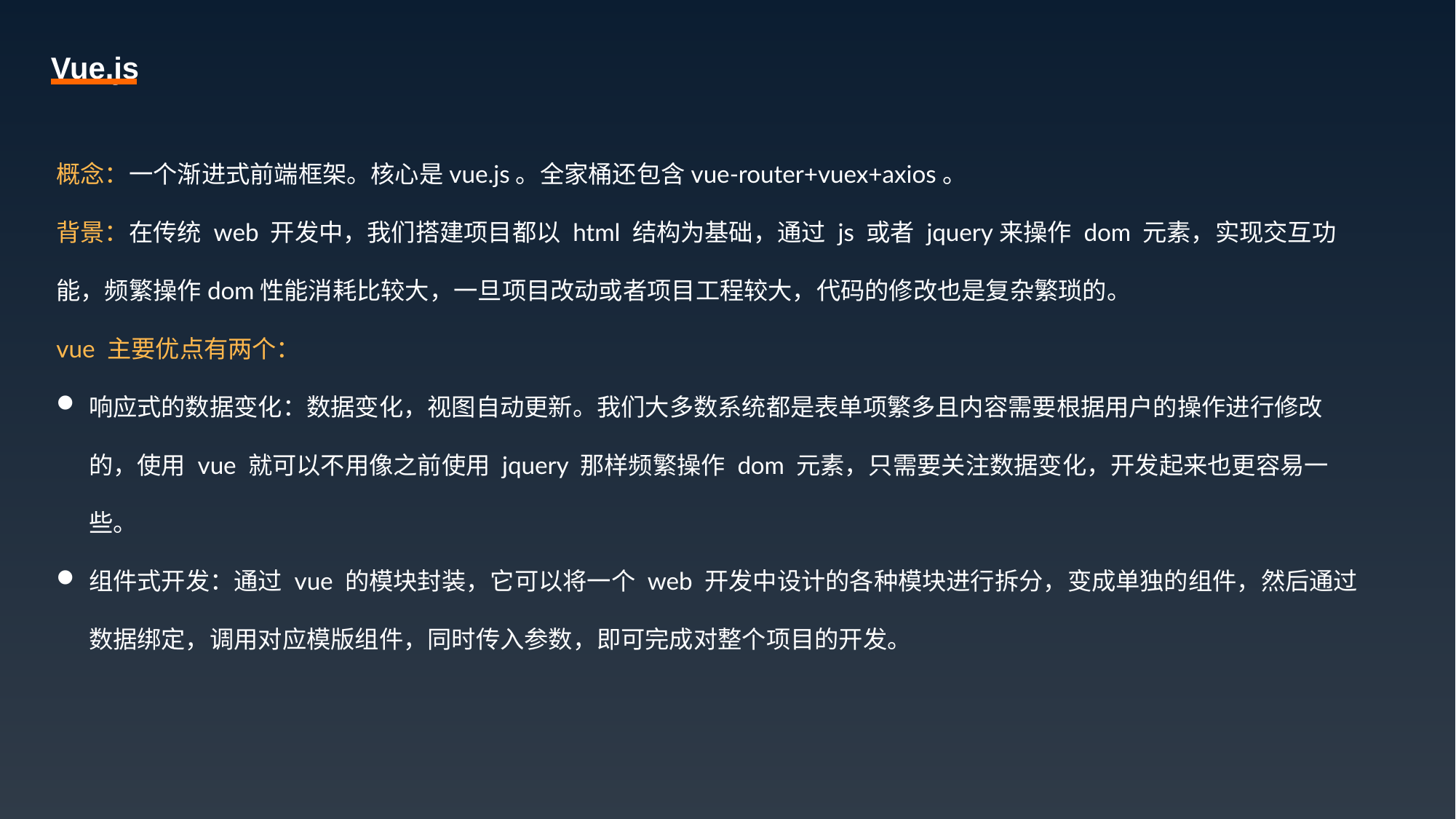

Vue.js

概念：一个渐进式前端框架。核心是vue.js。全家桶还包含vue-router+vuex+axios。
背景：在传统 web 开发中，我们搭建项目都以 html 结构为基础，通过 js 或者 jquery来操作 dom 元素，实现交互功能，频繁操作dom性能消耗比较大，一旦项目改动或者项目工程较大，代码的修改也是复杂繁琐的。
vue 主要优点有两个：
响应式的数据变化：数据变化，视图自动更新。我们大多数系统都是表单项繁多且内容需要根据用户的操作进行修改的，使用 vue 就可以不用像之前使用 jquery 那样频繁操作 dom 元素，只需要关注数据变化，开发起来也更容易一些。
组件式开发：通过 vue 的模块封装，它可以将一个 web 开发中设计的各种模块进行拆分，变成单独的组件，然后通过数据绑定，调用对应模版组件，同时传入参数，即可完成对整个项目的开发。